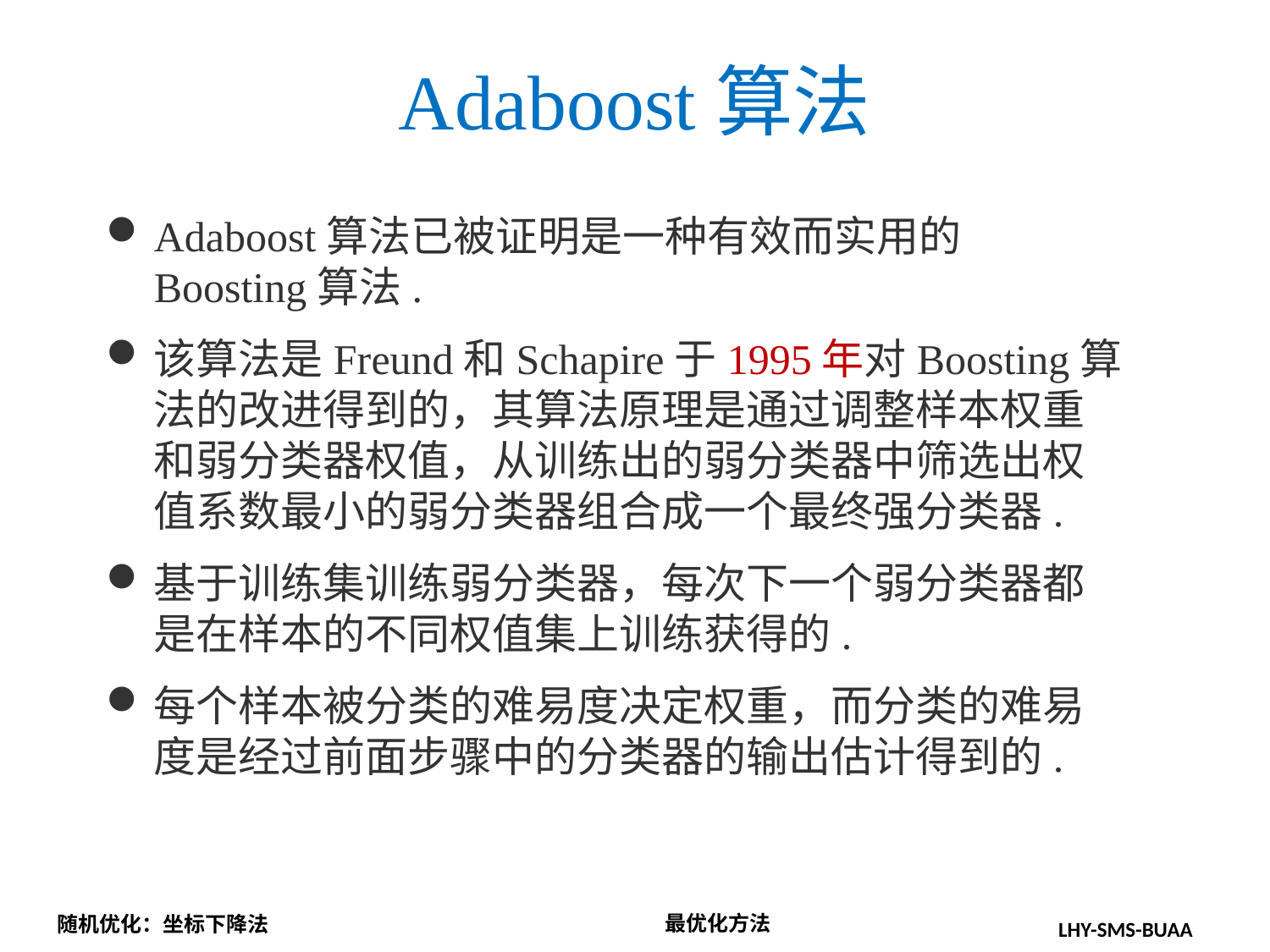

Adaboost算法
Adaboost算法已被证明是一种有效而实用的Boosting算法.
该算法是Freund和Schapire于1995年对Boosting算法的改进得到的，其算法原理是通过调整样本权重和弱分类器权值，从训练出的弱分类器中筛选出权值系数最小的弱分类器组合成一个最终强分类器.
基于训练集训练弱分类器，每次下一个弱分类器都是在样本的不同权值集上训练获得的.
每个样本被分类的难易度决定权重，而分类的难易度是经过前面步骤中的分类器的输出估计得到的.